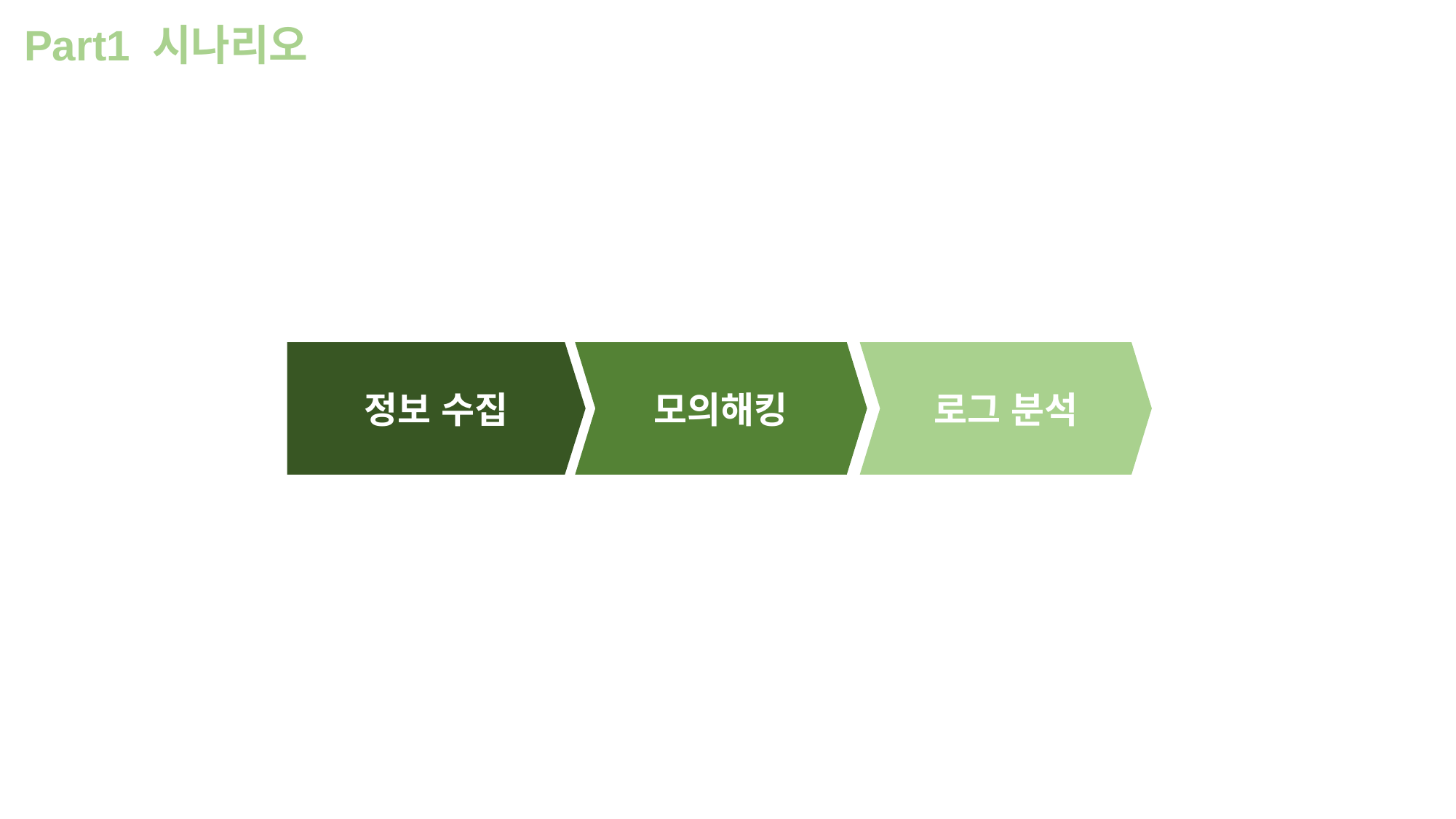

Part1 시나리오
모의해킹
로그 분석
정보 수집